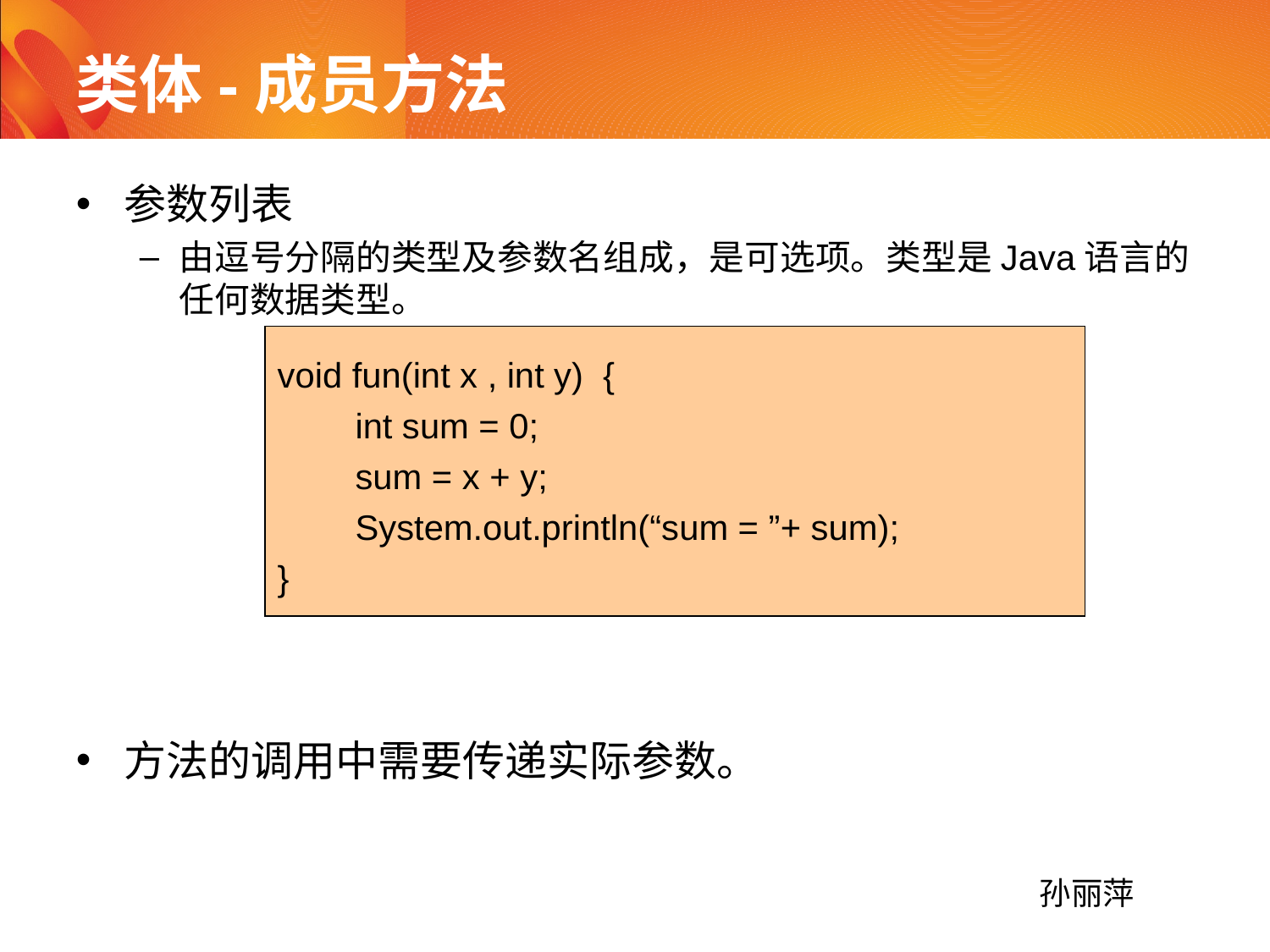

# 类体-成员方法
参数列表
由逗号分隔的类型及参数名组成，是可选项。类型是Java语言的任何数据类型。

方法的调用中需要传递实际参数。
void fun(int x , int y)  {
        int sum = 0;
        sum = x + y;
        System.out.println(“sum = ”+ sum);
}